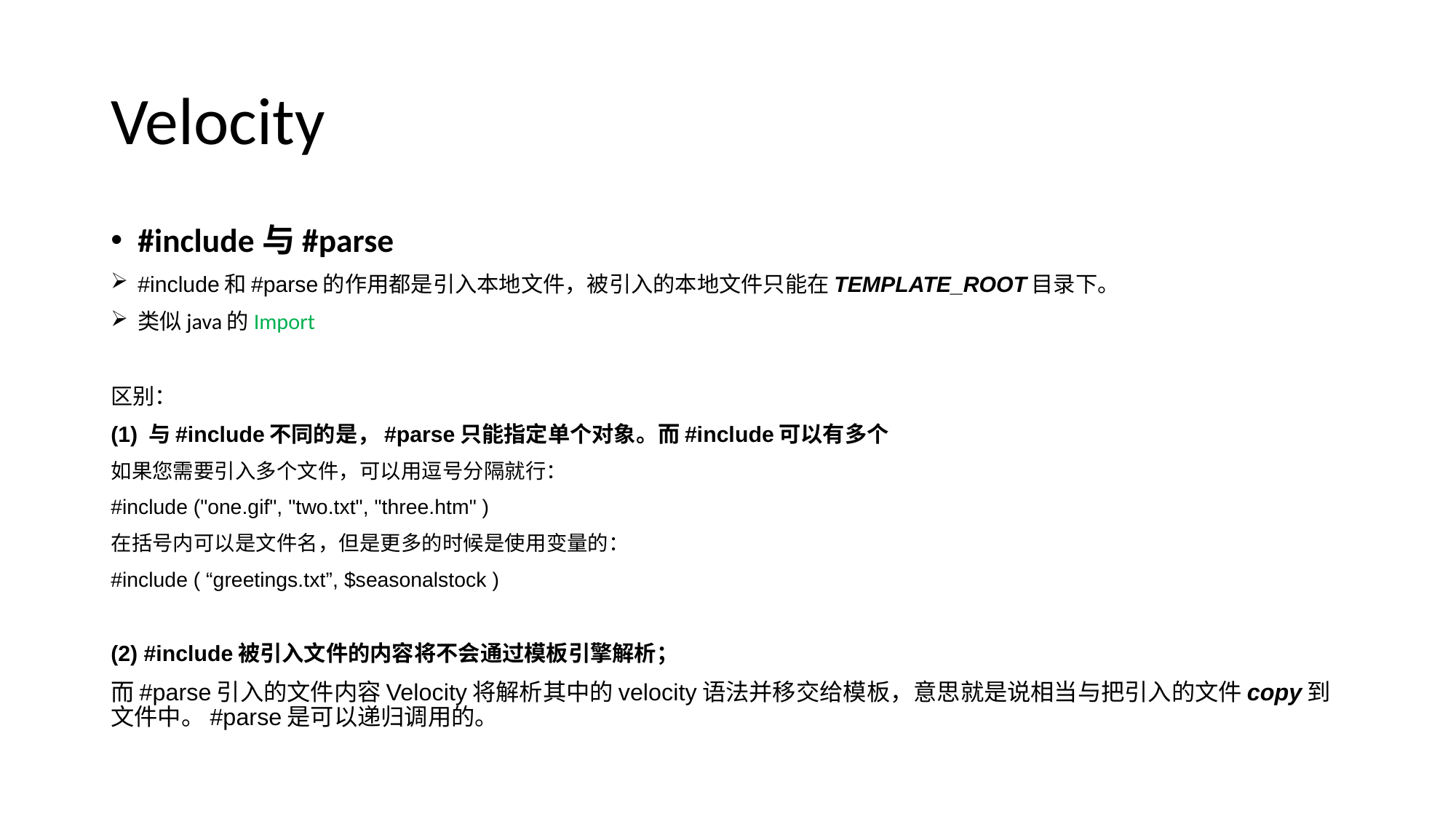

# Velocity
#include与#parse
#include和#parse的作用都是引入本地文件，被引入的本地文件只能在TEMPLATE_ROOT目录下。
类似java的Import

区别：
(1) 与#include不同的是，#parse只能指定单个对象。而#include可以有多个
如果您需要引入多个文件，可以用逗号分隔就行：
#include ("one.gif", "two.txt", "three.htm" )
在括号内可以是文件名，但是更多的时候是使用变量的：
#include ( “greetings.txt”, $seasonalstock )

(2) #include被引入文件的内容将不会通过模板引擎解析；
而#parse引入的文件内容Velocity将解析其中的velocity语法并移交给模板，意思就是说相当与把引入的文件copy到文件中。#parse是可以递归调用的。